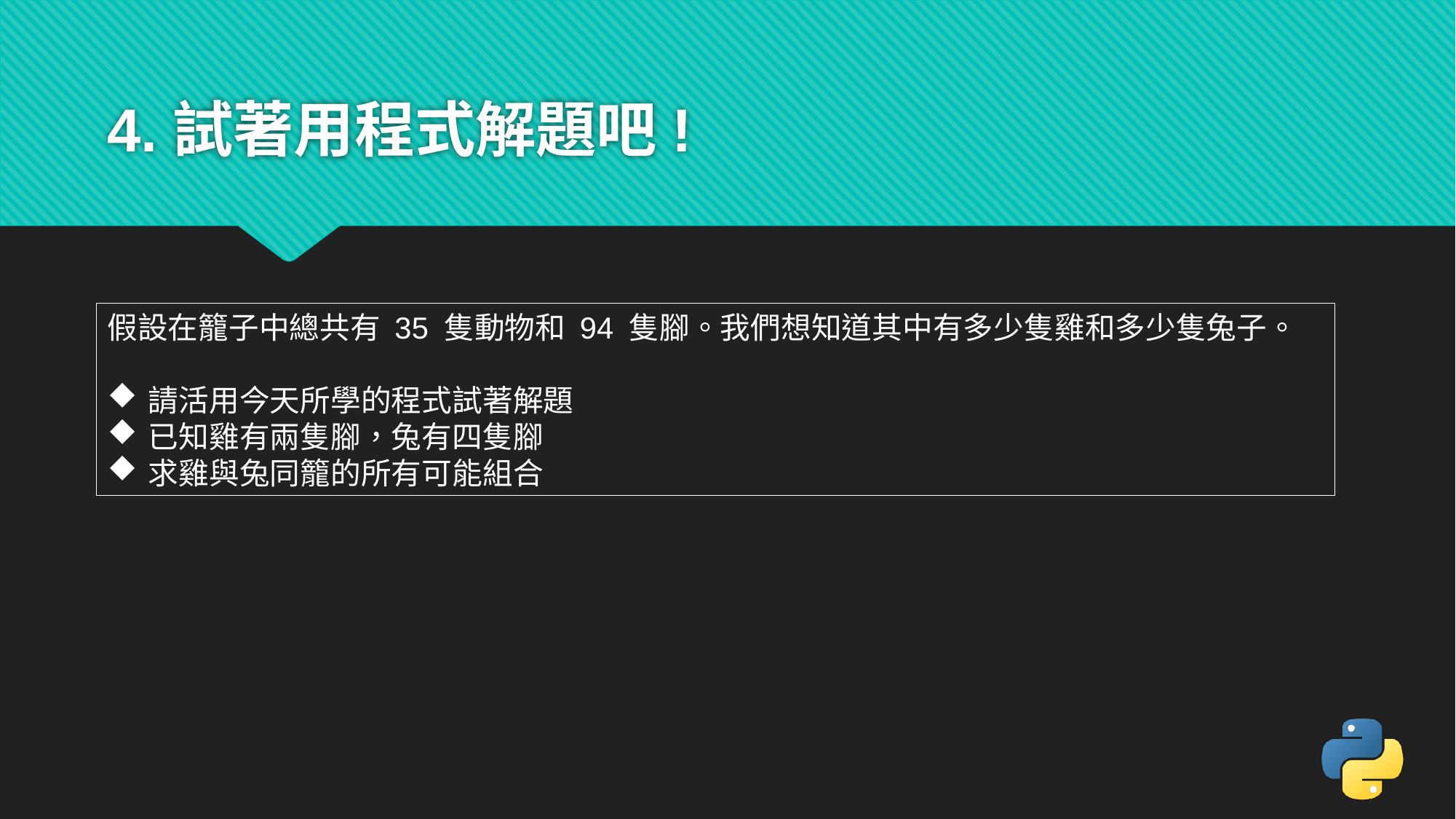

# 4.試著用程式解題吧!
假設在籠子中總共有 35 隻動物和 94 隻腳。我們想知道其中有多少隻雞和多少隻兔子。

請活用今天所學的程式試著解題
已知雞有兩隻腳，兔有四隻腳
求雞與兔同籠的所有可能組合